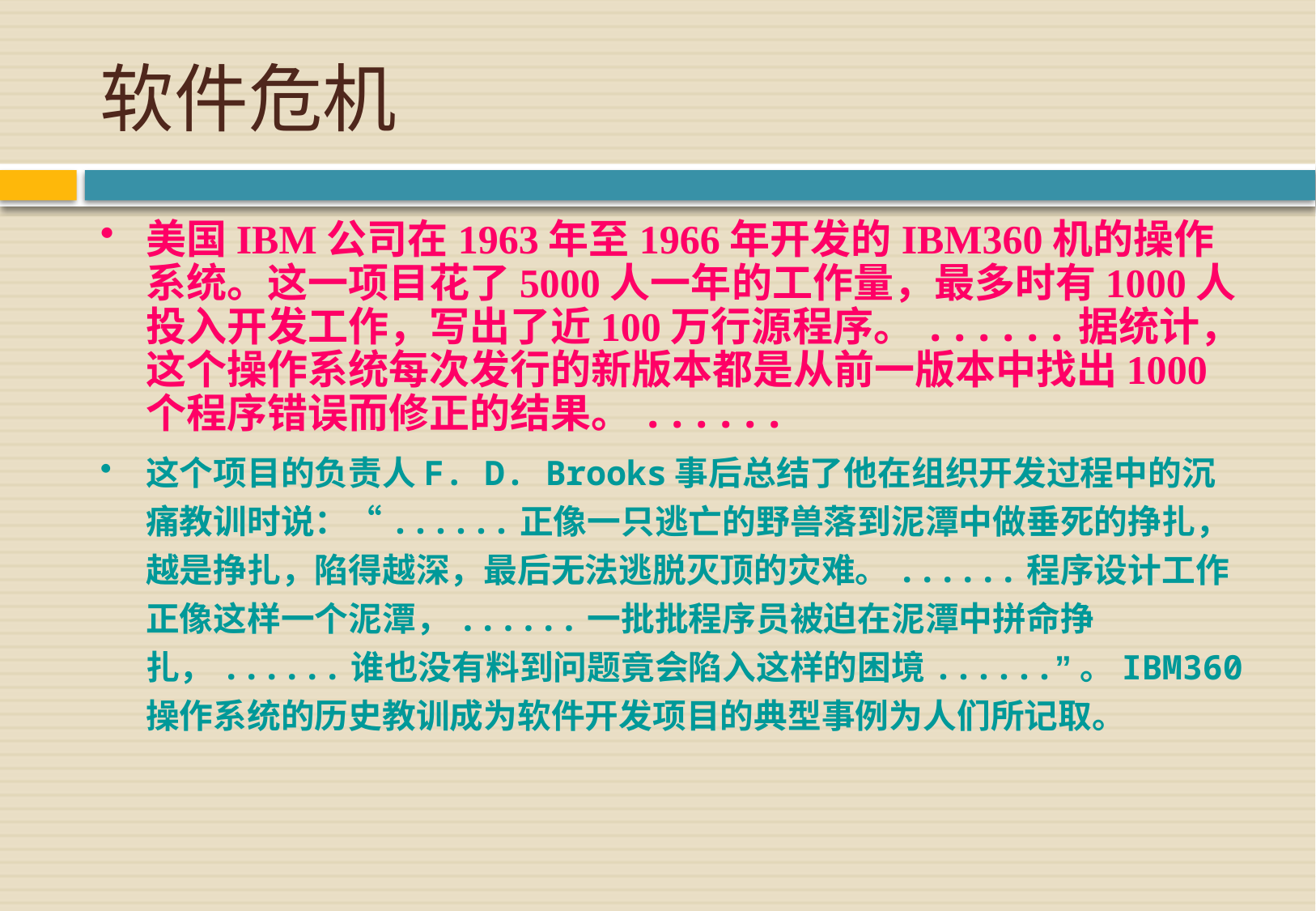

# 软件危机
美国IBM公司在1963年至1966年开发的IBM360机的操作系统。这一项目花了5000人一年的工作量，最多时有1000人投入开发工作，写出了近100万行源程序。......据统计，这个操作系统每次发行的新版本都是从前一版本中找出1000个程序错误而修正的结果。......
这个项目的负责人F. D. Brooks事后总结了他在组织开发过程中的沉痛教训时说：“......正像一只逃亡的野兽落到泥潭中做垂死的挣扎，越是挣扎，陷得越深，最后无法逃脱灭顶的灾难。......程序设计工作正像这样一个泥潭，......一批批程序员被迫在泥潭中拼命挣扎，......谁也没有料到问题竟会陷入这样的困境......”。IBM360操作系统的历史教训成为软件开发项目的典型事例为人们所记取。